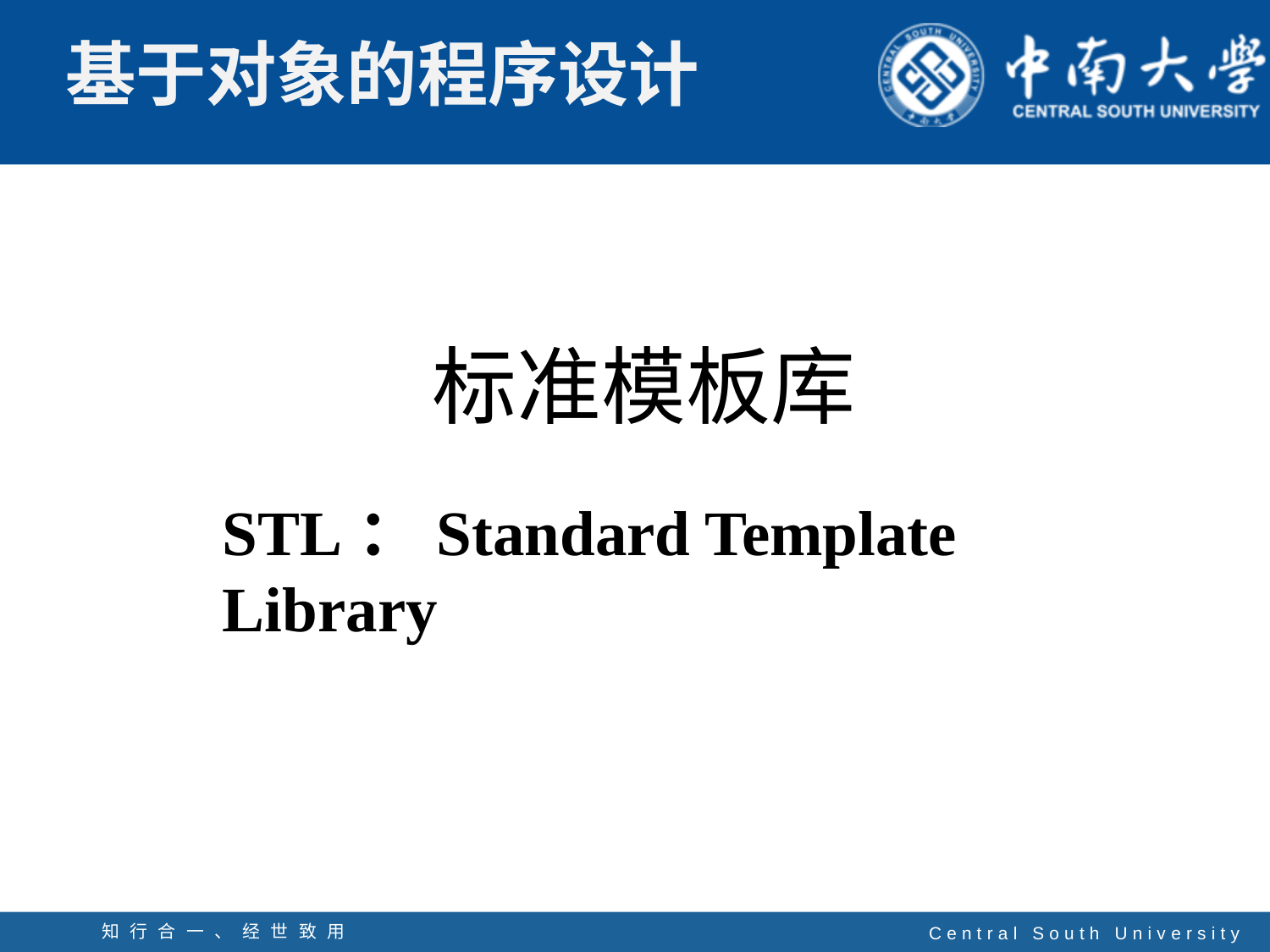

标准模板库
STL：Standard Template Library

知行合一、经世致用
自强不息 厚德载物
Central South University